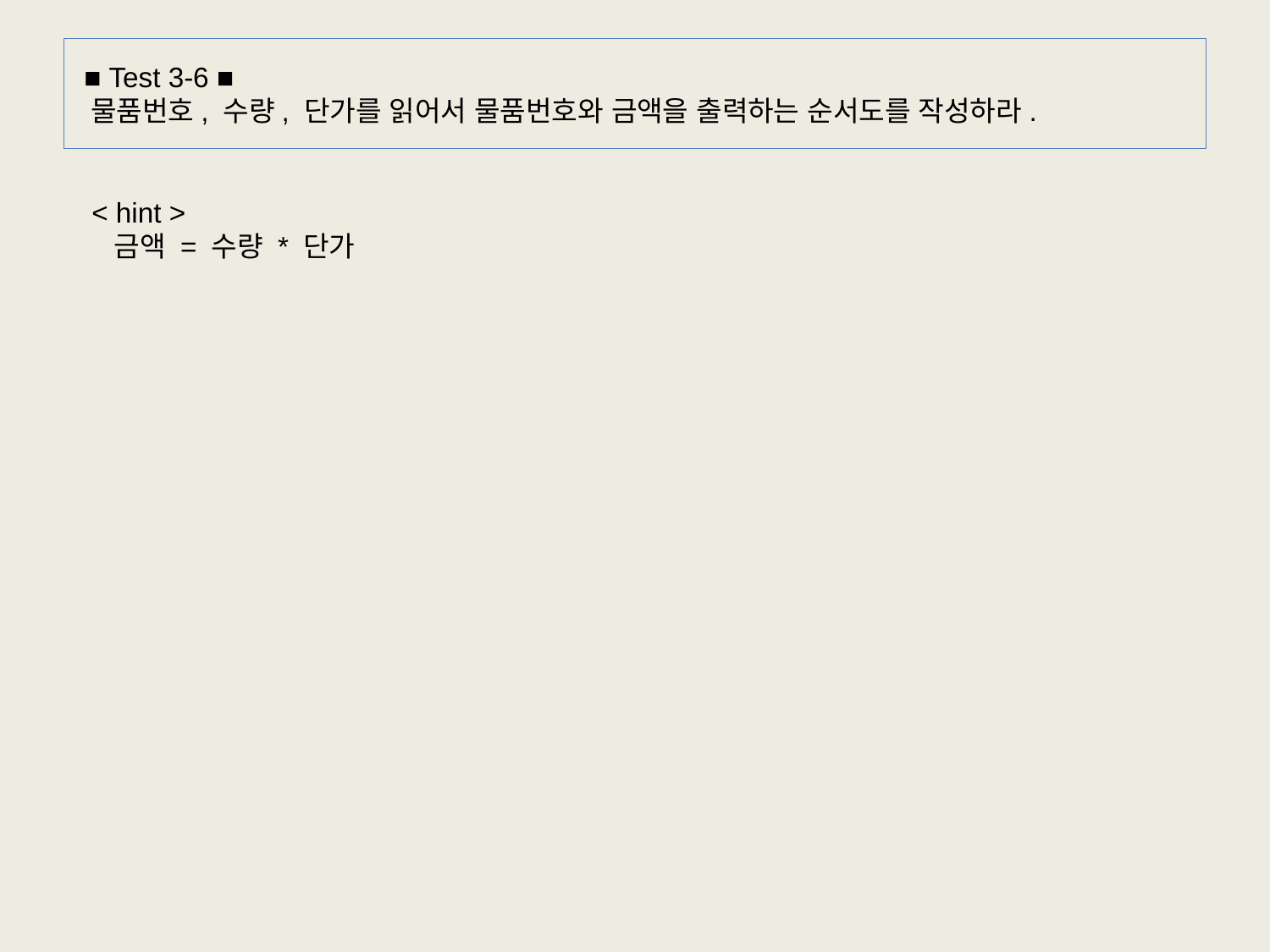

# ■ Test 3-6 ■  물품번호, 수량, 단가를 읽어서 물품번호와 금액을 출력하는 순서도를 작성하라.
< hint >
  금액 = 수량 * 단가